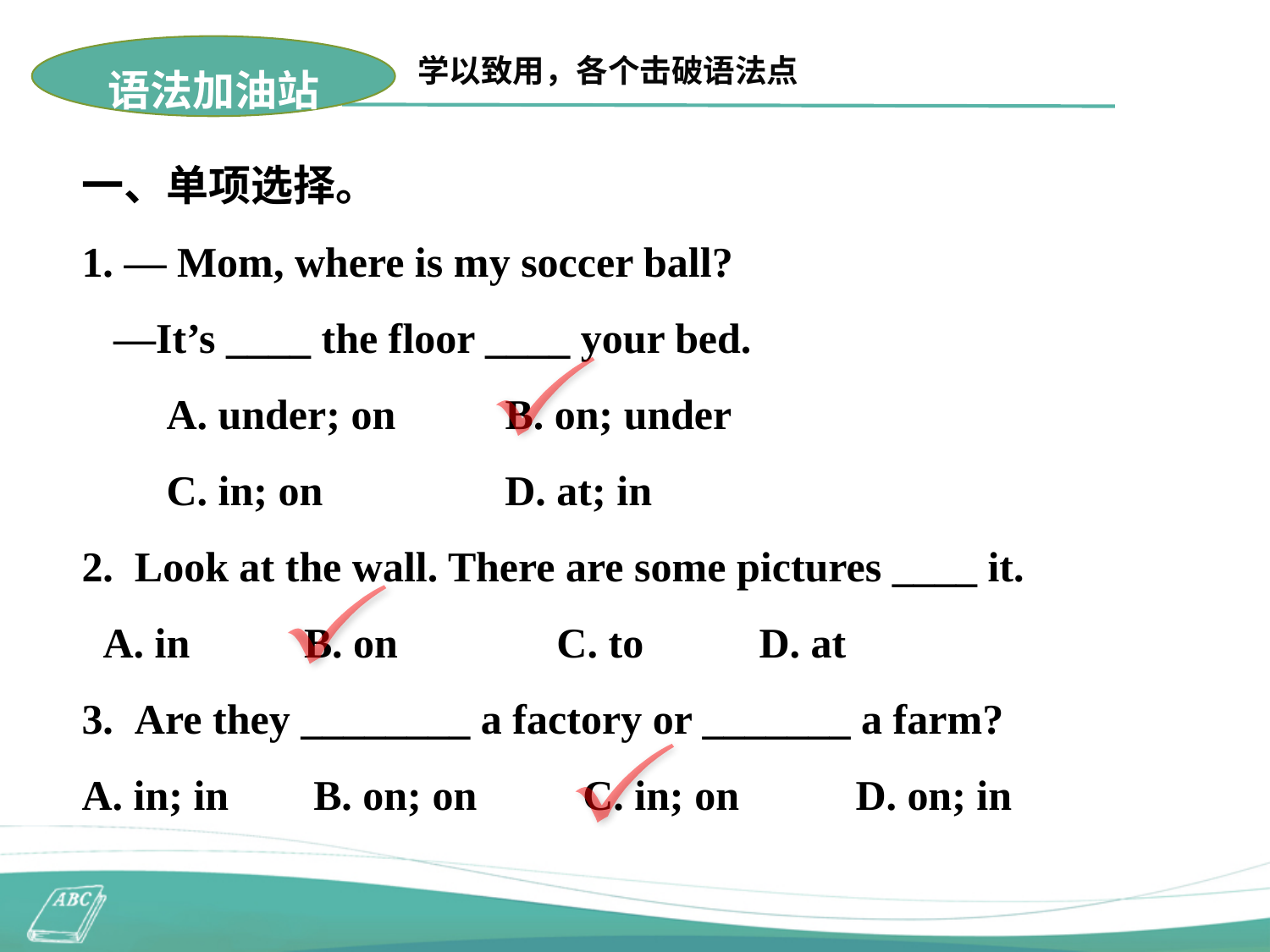

语法加油站
学以致用，各个击破语法点
一、单项选择。
1. — Mom, where is my soccer ball?
   —It’s ____ the floor ____ your bed.
        A. under; on	    B. on; under
        C. in; on	                D. at; in
2.  Look at the wall. There are some pictures ____ it.
  A. in	         B. on               C. to	    D. at
3.  Are they ________ a factory or _______ a farm?
A. in; in        B. on; on          C. in; on           D. on; in